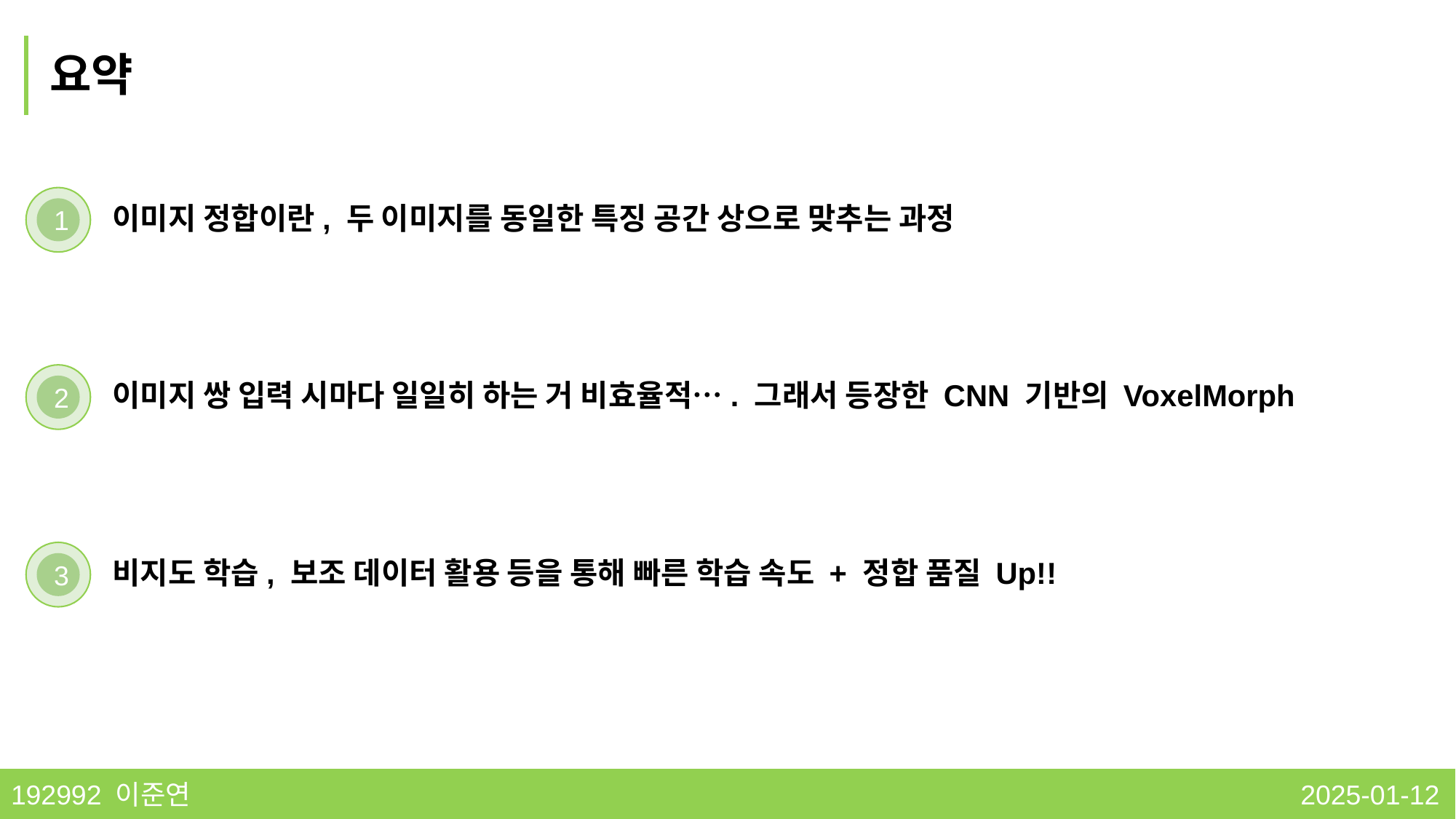

# 요약
이미지 정합이란, 두 이미지를 동일한 특징 공간 상으로 맞추는 과정

1
이미지 쌍 입력 시마다 일일히 하는 거 비효율적…. 그래서 등장한 CNN 기반의 VoxelMorph

2
비지도 학습, 보조 데이터 활용 등을 통해 빠른 학습 속도 + 정합 품질 Up!!

3
192992 이준연
2025-01-12